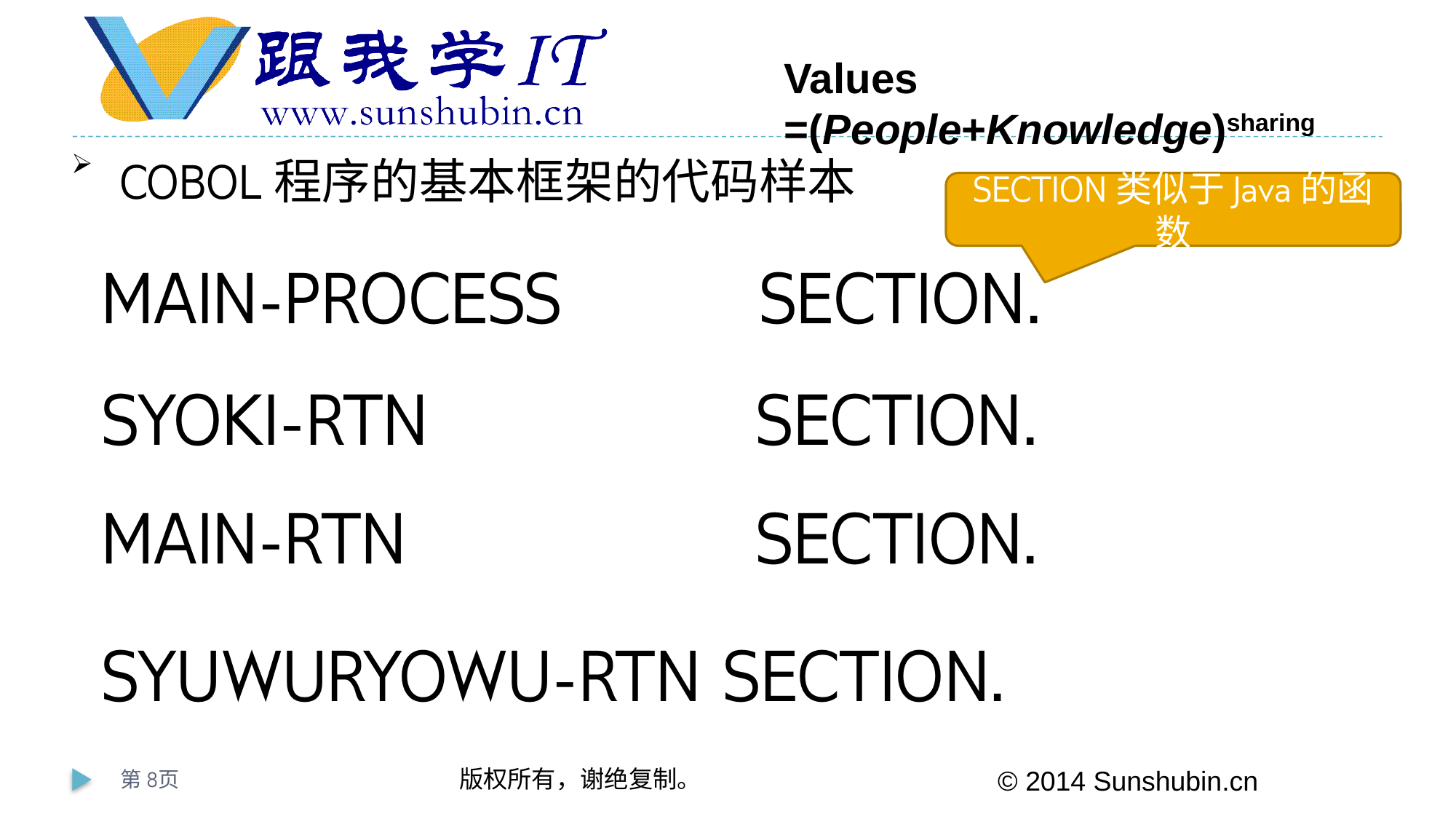

COBOL程序的基本框架的代码样本
SECTION类似于Java的函数
MAIN-PROCESS         SECTION.
SYOKI-RTN               SECTION.
MAIN-RTN                SECTION.
SYUWURYOWU-RTN SECTION.
第8页